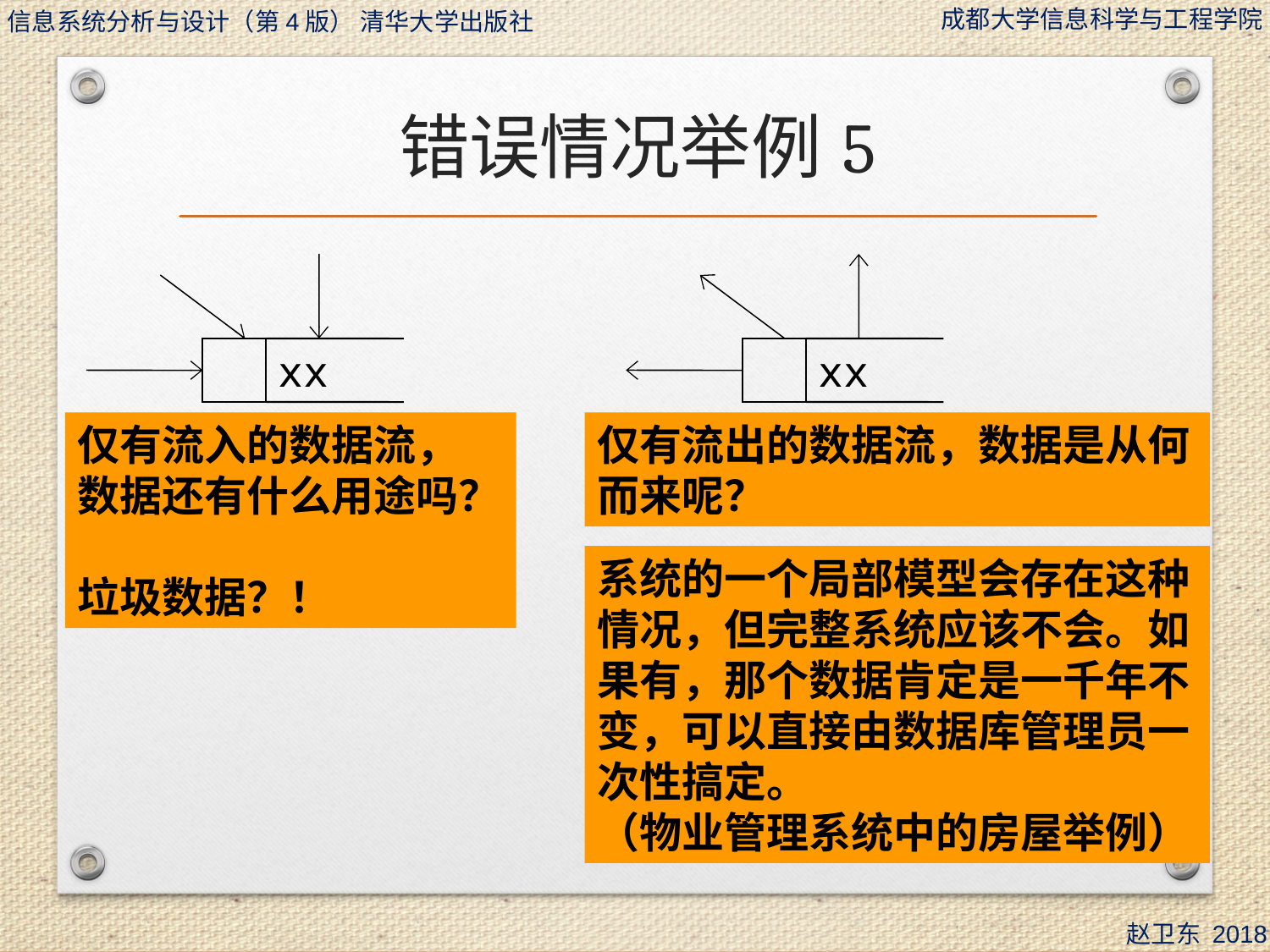

# 错误情况举例5

xx

xx

仅有流入的数据流，
数据还有什么用途吗？

垃圾数据？！
仅有流出的数据流，数据是从何而来呢？
系统的一个局部模型会存在这种情况，但完整系统应该不会。如果有，那个数据肯定是一千年不变，可以直接由数据库管理员一次性搞定。
（物业管理系统中的房屋举例）